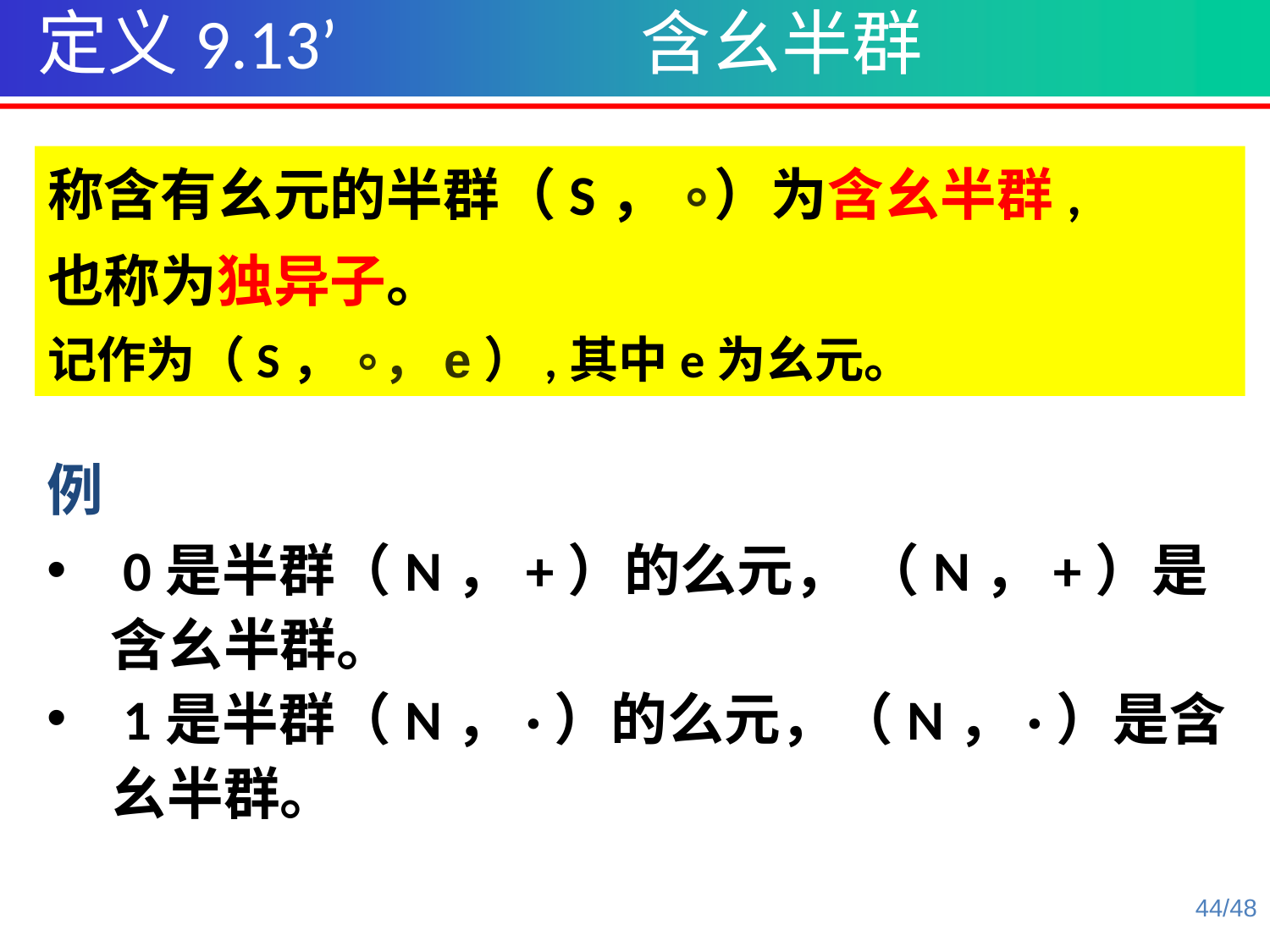

定义9.13’                  含幺半群
称含有幺元的半群（S， ∘）为含幺半群,
也称为独异子。
记作为（S， ∘，e）,其中e为幺元。
例
 0是半群（N，+）的么元， （N，+）是含幺半群。
 1是半群（N，·）的么元，（N，·）是含幺半群。
44/48